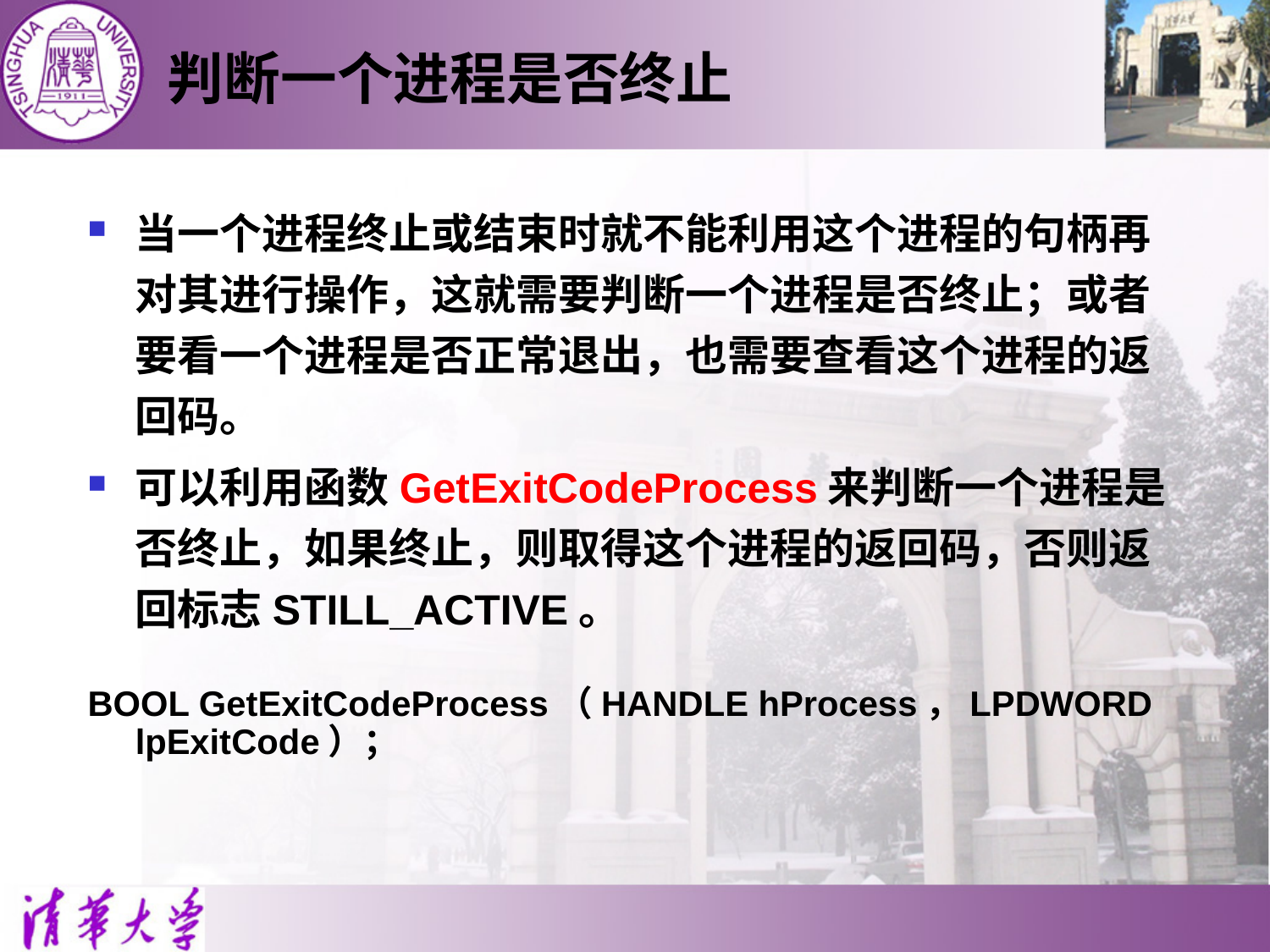

# 判断一个进程是否终止
当一个进程终止或结束时就不能利用这个进程的句柄再对其进行操作，这就需要判断一个进程是否终止；或者要看一个进程是否正常退出，也需要查看这个进程的返回码。
可以利用函数GetExitCodeProcess来判断一个进程是否终止，如果终止，则取得这个进程的返回码，否则返回标志STILL_ACTIVE。

BOOL GetExitCodeProcess（HANDLE hProcess，LPDWORD lpExitCode）；